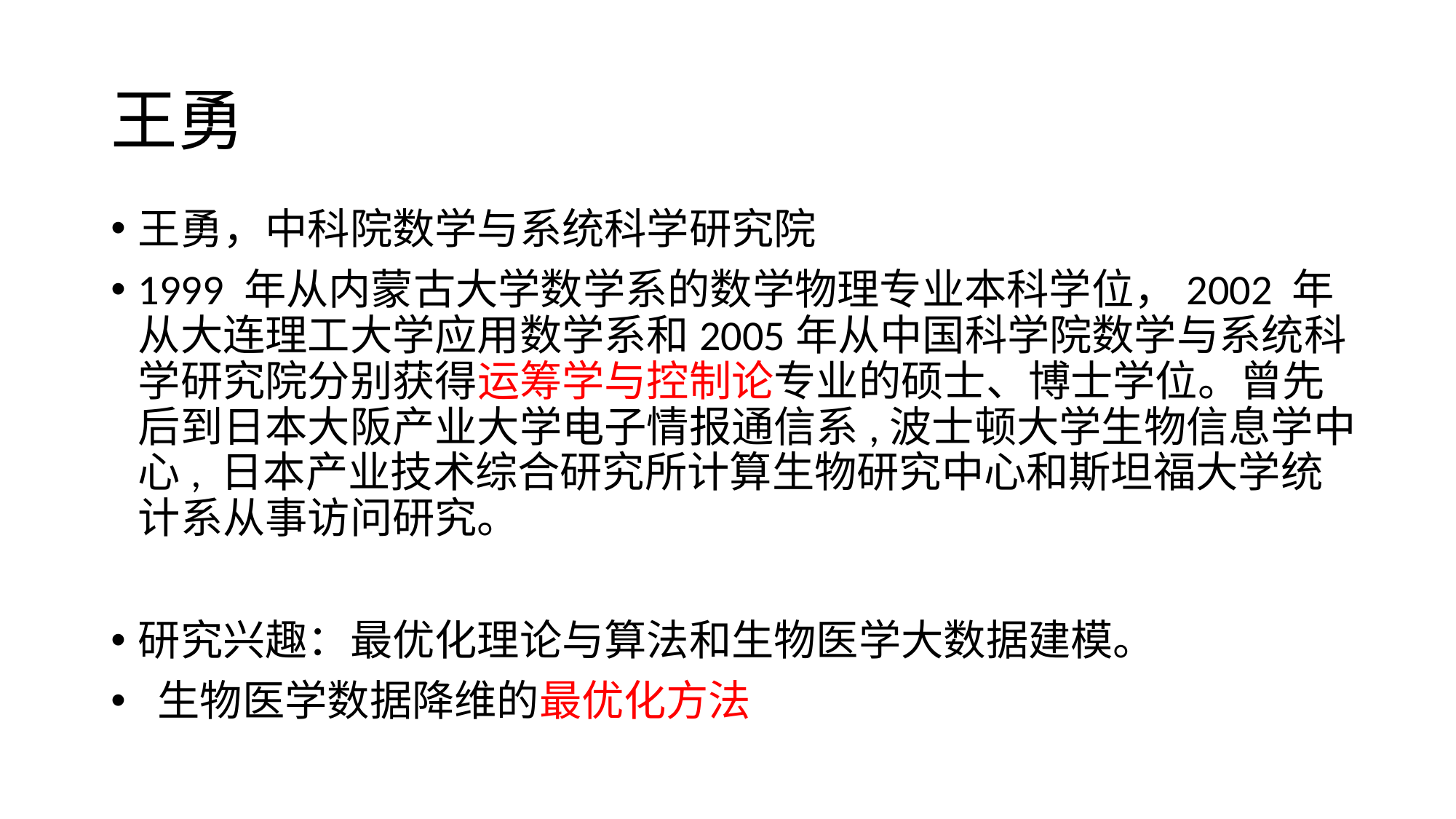

# 王勇
王勇，中科院数学与系统科学研究院
1999 年从内蒙古大学数学系的数学物理专业本科学位，2002 年从大连理工大学应用数学系和2005年从中国科学院数学与系统科学研究院分别获得运筹学与控制论专业的硕士、博士学位。曾先后到日本大阪产业大学电子情报通信系,波士顿大学生物信息学中心, 日本产业技术综合研究所计算生物研究中心和斯坦福大学统计系从事访问研究。

研究兴趣：最优化理论与算法和生物医学大数据建模。
 生物医学数据降维的最优化方法